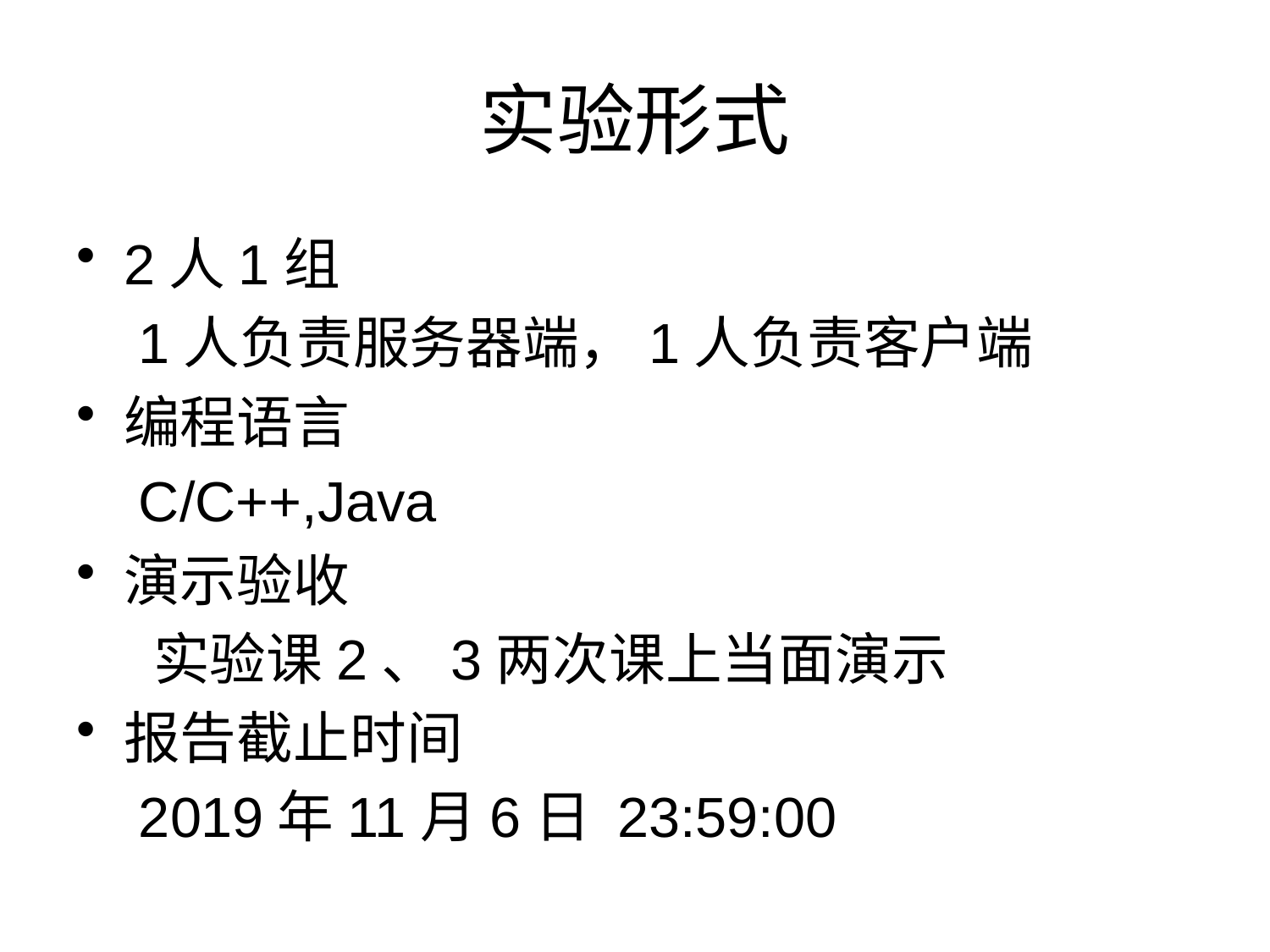

# 实验形式
2人1组
    1人负责服务器端，1人负责客户端
编程语言
    C/C++,Java
演示验收
     实验课2、3两次课上当面演示
报告截止时间
    2019年11月6日 23:59:00